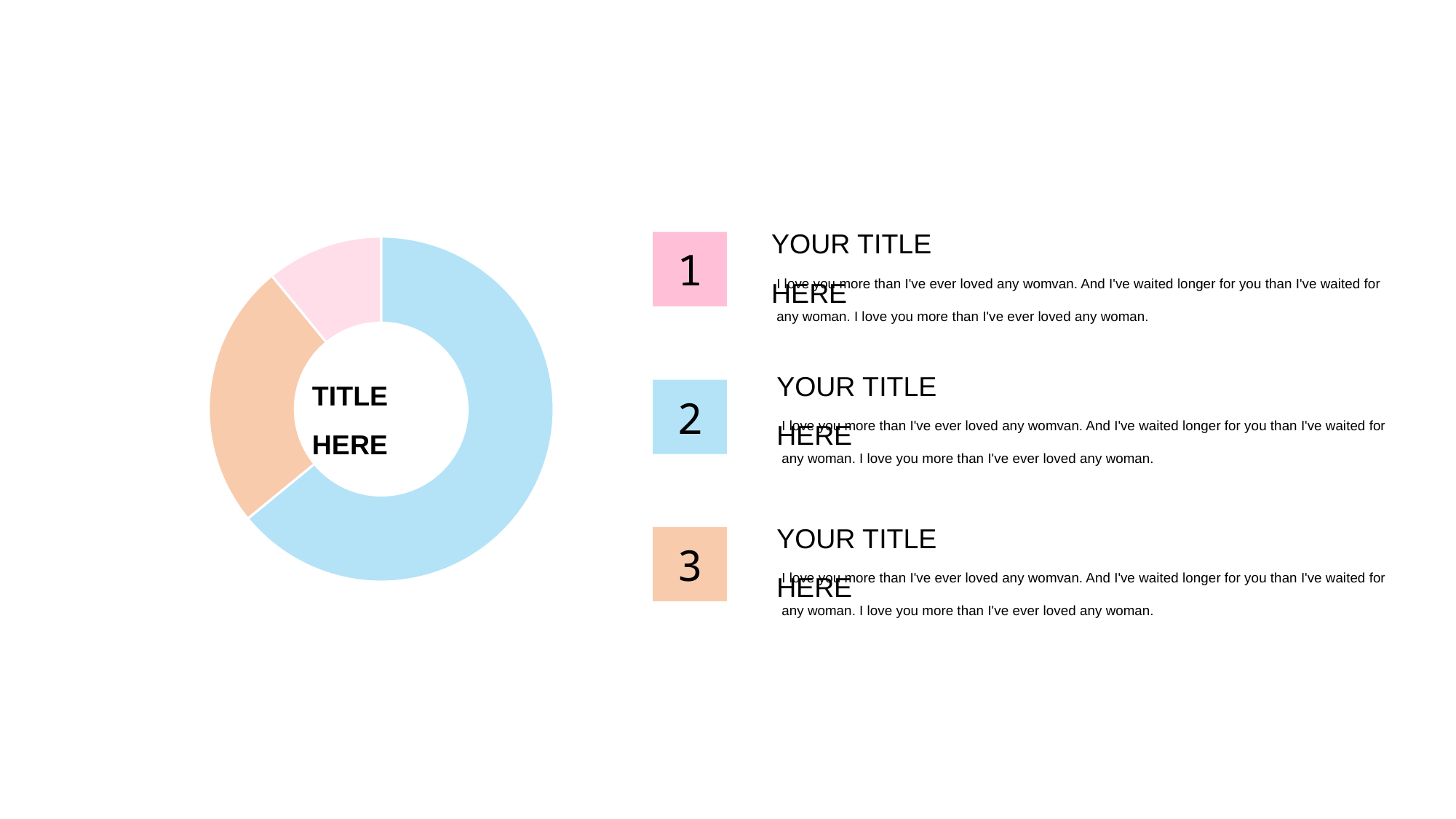

### Chart

| Category | 销售额 |
|---|---|
| 第一季度 | 8.2 |
| 第二季度 | 3.2 |
| 第三季度 | 1.4 |
YOUR TITLE HERE
1
I love you more than I've ever loved any womvan. And I've waited longer for you than I've waited for any woman. I love you more than I've ever loved any woman.
YOUR TITLE HERE
TITLE HERE
2
I love you more than I've ever loved any womvan. And I've waited longer for you than I've waited for any woman. I love you more than I've ever loved any woman.
YOUR TITLE HERE
3
I love you more than I've ever loved any womvan. And I've waited longer for you than I've waited for any woman. I love you more than I've ever loved any woman.